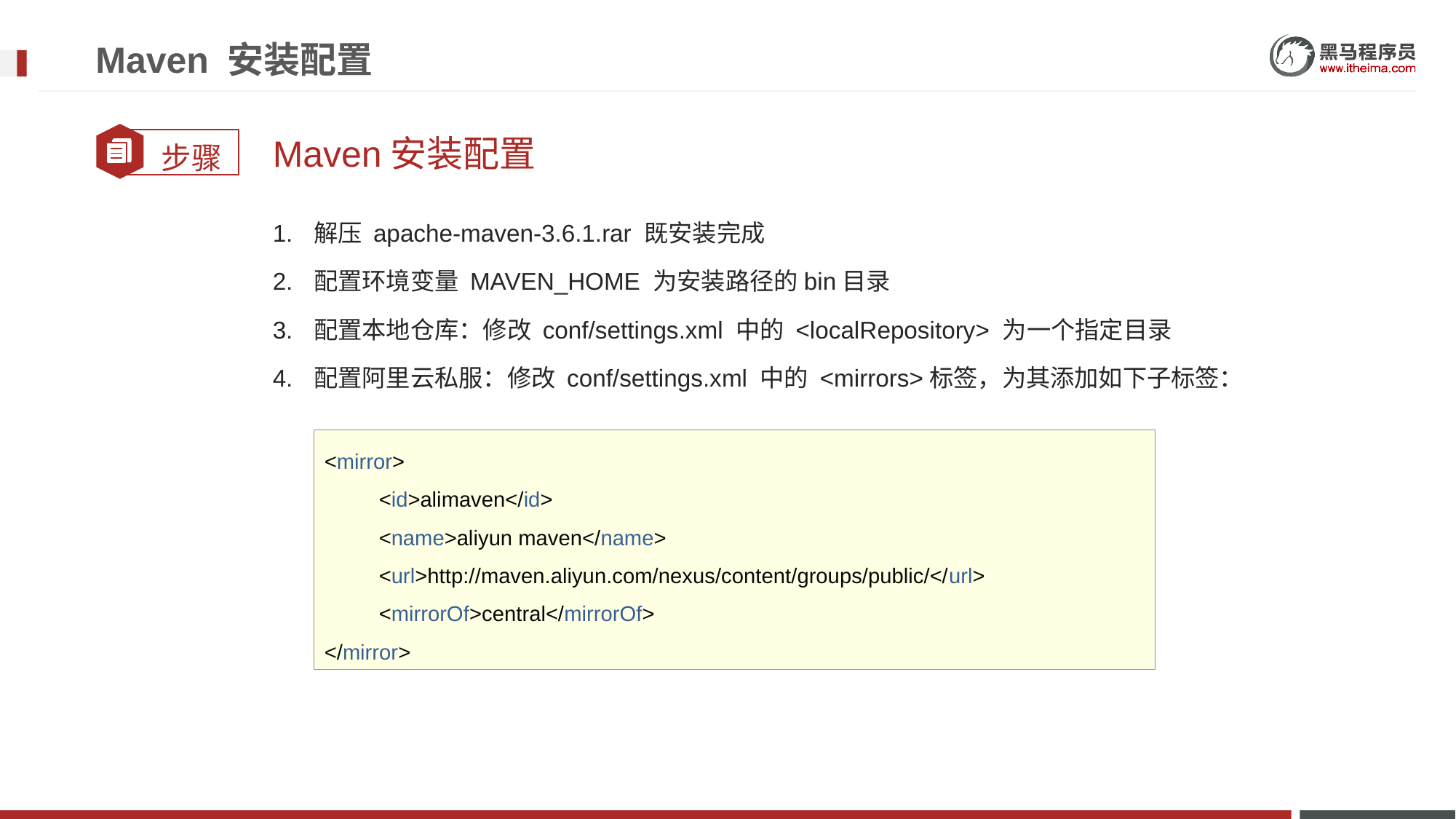

# Maven 安装配置
Maven安装配置
解压 apache-maven-3.6.1.rar 既安装完成
配置环境变量 MAVEN_HOME 为安装路径的bin目录
配置本地仓库：修改 conf/settings.xml 中的 <localRepository> 为一个指定目录
配置阿里云私服：修改 conf/settings.xml 中的 <mirrors>标签，为其添加如下子标签：
<mirror>
<id>alimaven</id>
<name>aliyun maven</name>
<url>http://maven.aliyun.com/nexus/content/groups/public/</url>
<mirrorOf>central</mirrorOf>
</mirror>